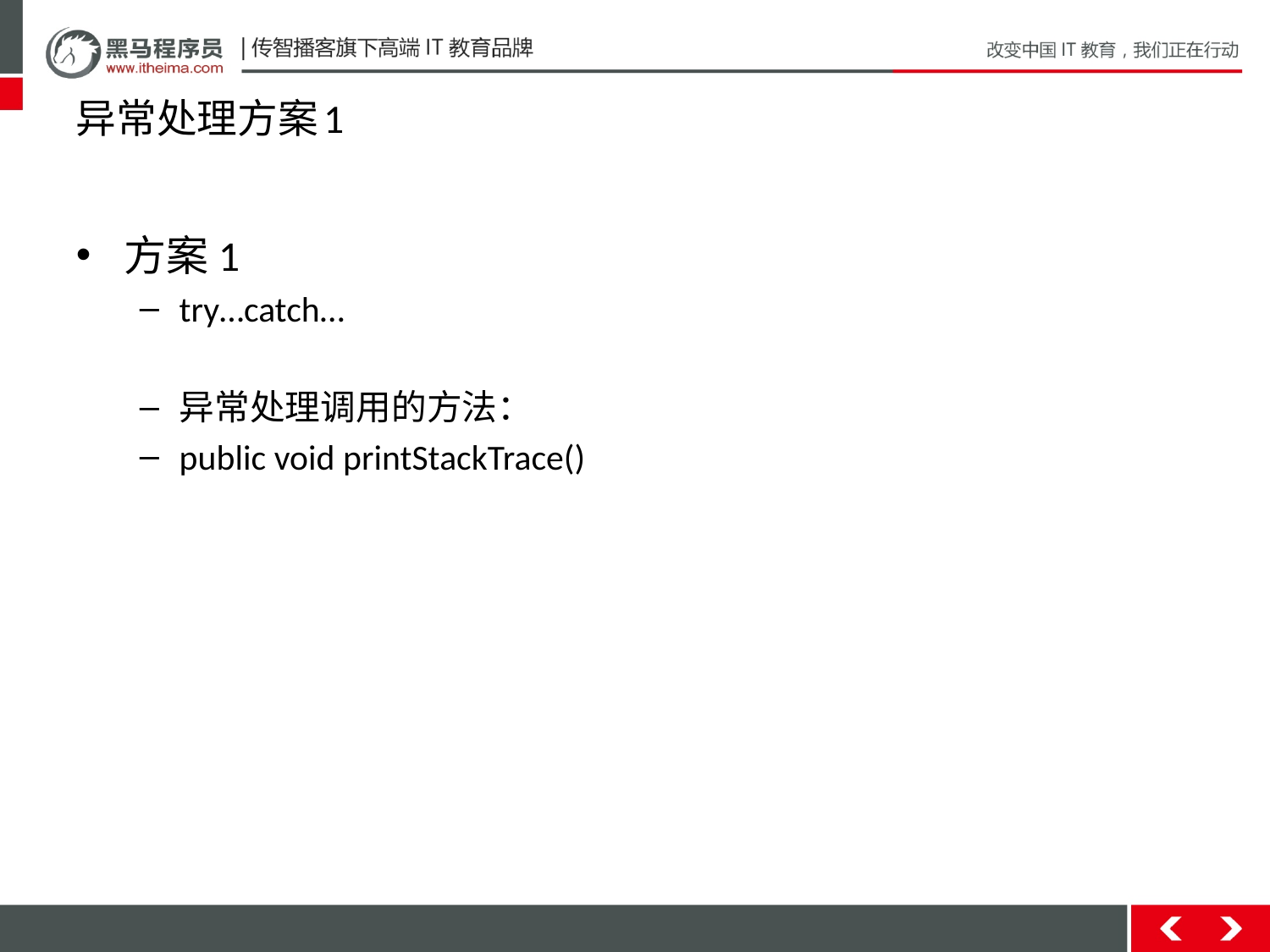

# 异常处理方案1
方案1
try…catch…

异常处理调用的方法：
public void printStackTrace()